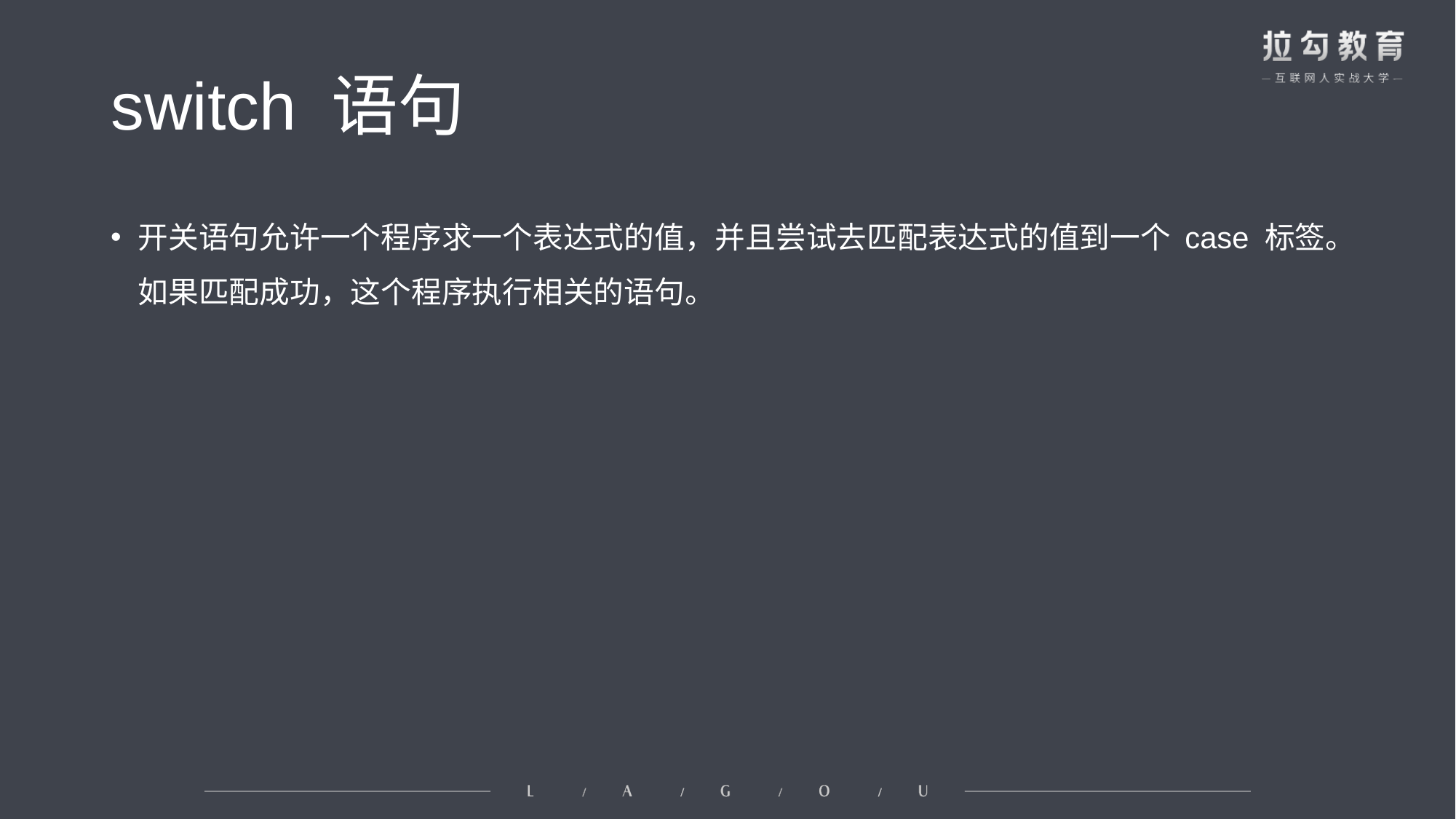

# switch 语句
开关语句允许一个程序求一个表达式的值，并且尝试去匹配表达式的值到一个 case 标签。如果匹配成功，这个程序执行相关的语句。